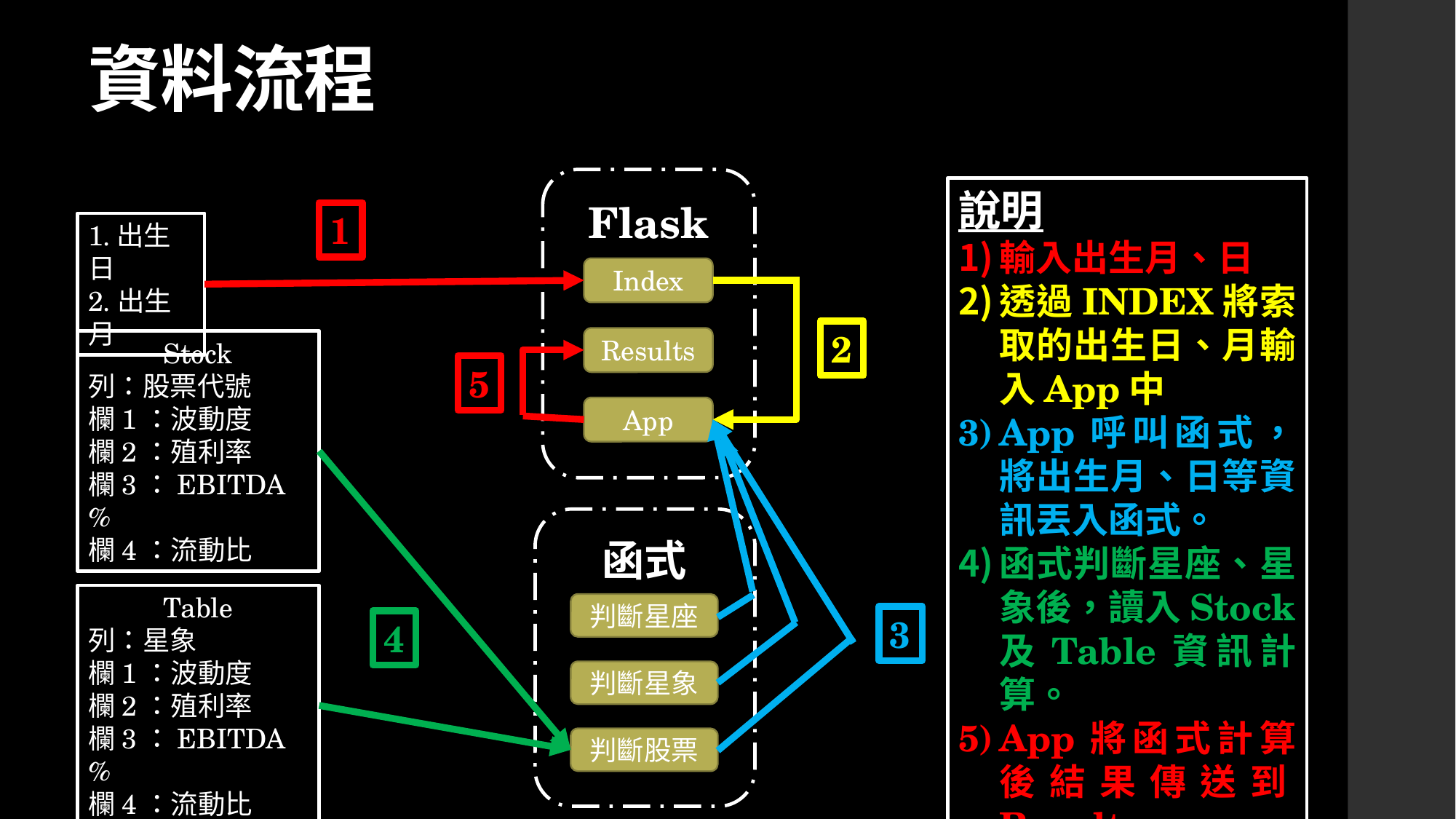

# 資料流程

Flask
Index
Results
App
說明
輸入出生月、日
透過INDEX將索取的出生日、月輸入App中
App呼叫函式，將出生月、日等資訊丟入函式。
函式判斷星座、星象後，讀入Stock及Table資訊計算。
App將函式計算後結果傳送到Results。
1
1.出生日
2.出生月
2
Stock
列：股票代號
欄1：波動度
欄2：殖利率
欄3：EBITDA%
欄4：流動比
5

函式
判斷星座
判斷星象
判斷股票
Table
列：星象
欄1：波動度
欄2：殖利率
欄3：EBITDA%
欄4：流動比
3
4